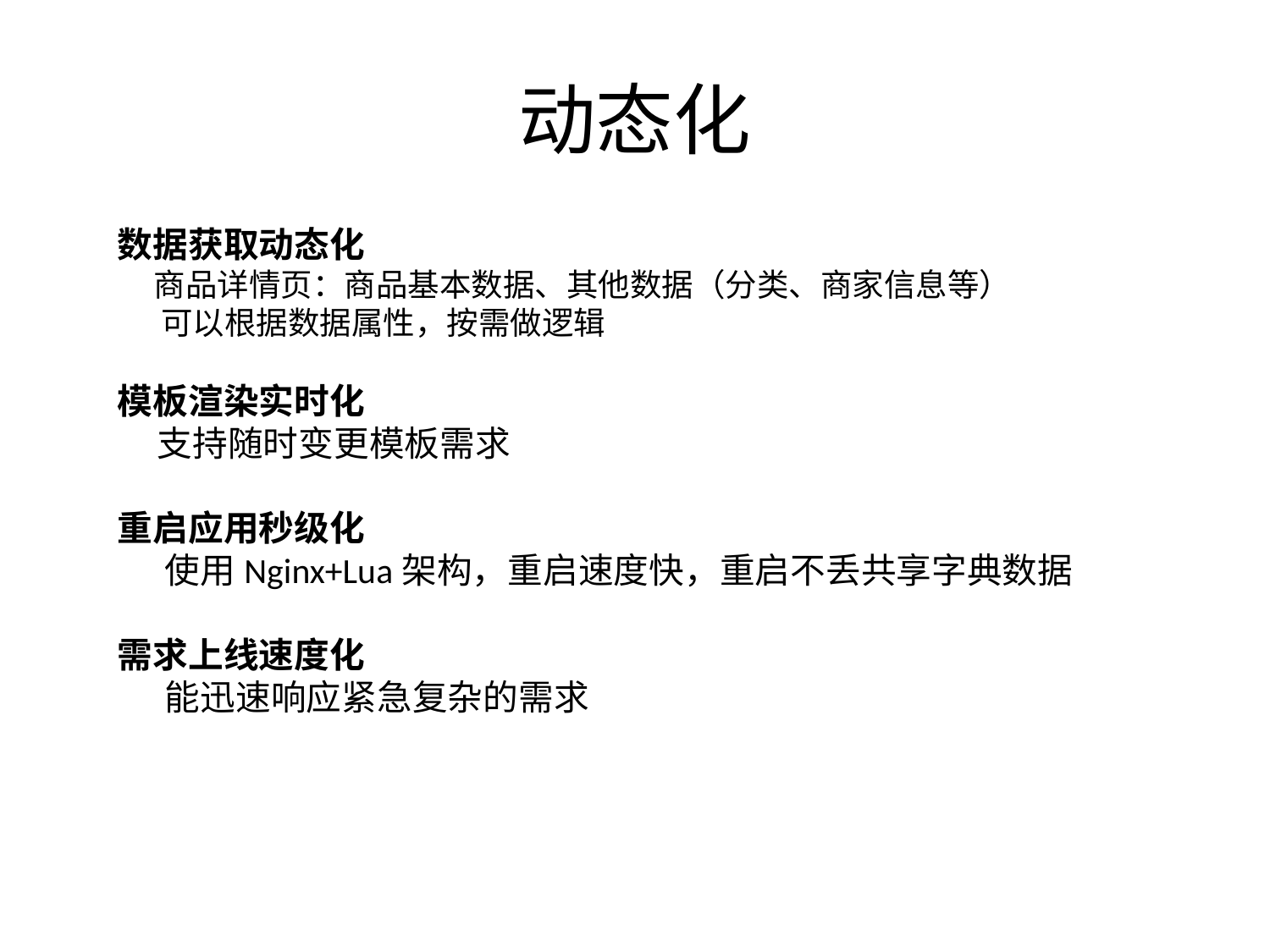

# 动态化
数据获取动态化
    商品详情页：商品基本数据、其他数据（分类、商家信息等）
     可以根据数据属性，按需做逻辑

模板渲染实时化
    支持随时变更模板需求

重启应用秒级化
     使用Nginx+Lua架构，重启速度快，重启不丢共享字典数据

需求上线速度化
     能迅速响应紧急复杂的需求